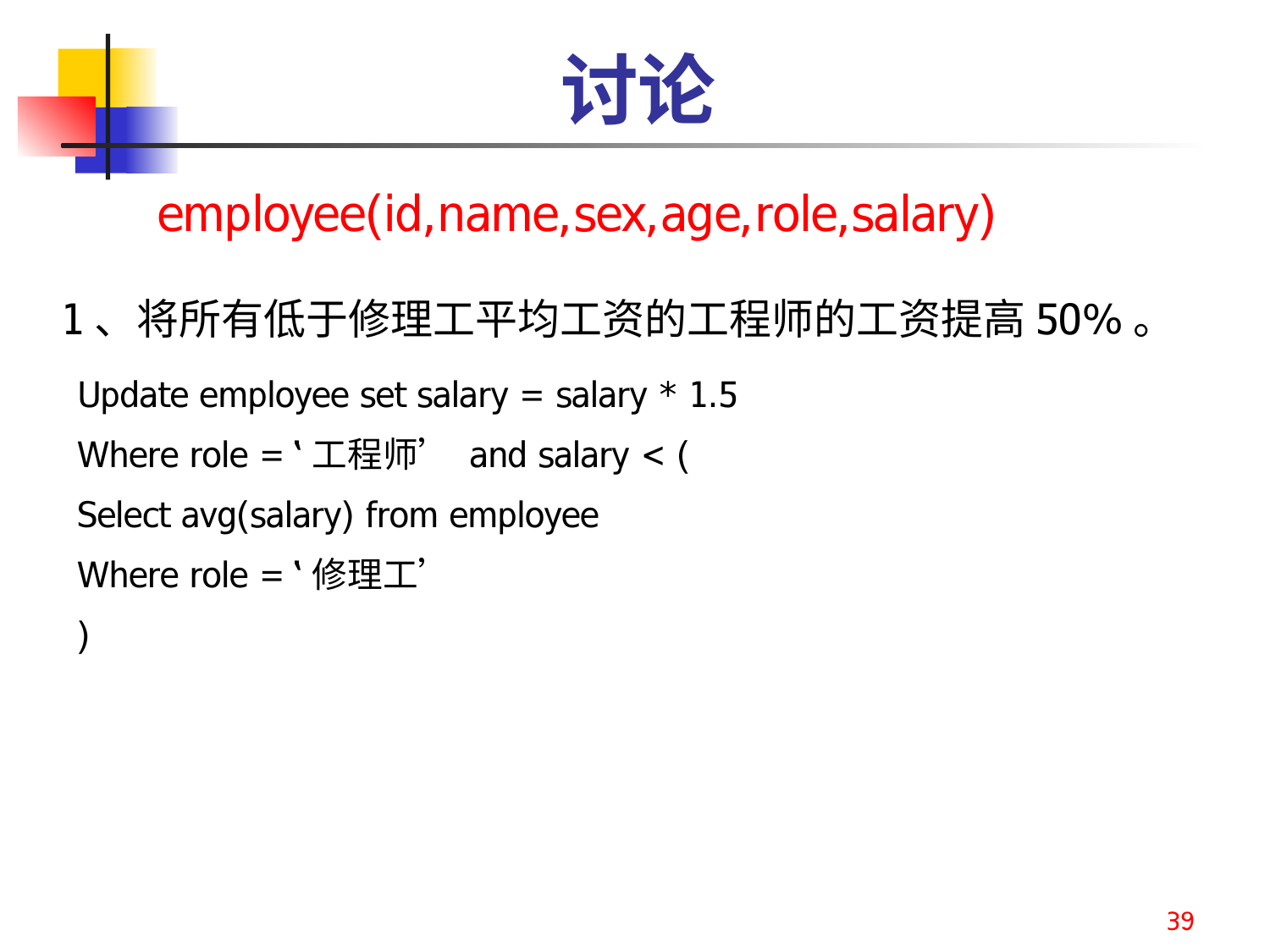

# 讨论
employee(id,name,sex,age,role,salary)
1、将所有低于修理工平均工资的工程师的工资提高50%。
Update employee set salary = salary * 1.5
Where role = ‘工程师’ and salary < (
Select avg(salary) from employee
Where role = ‘修理工’
)
39